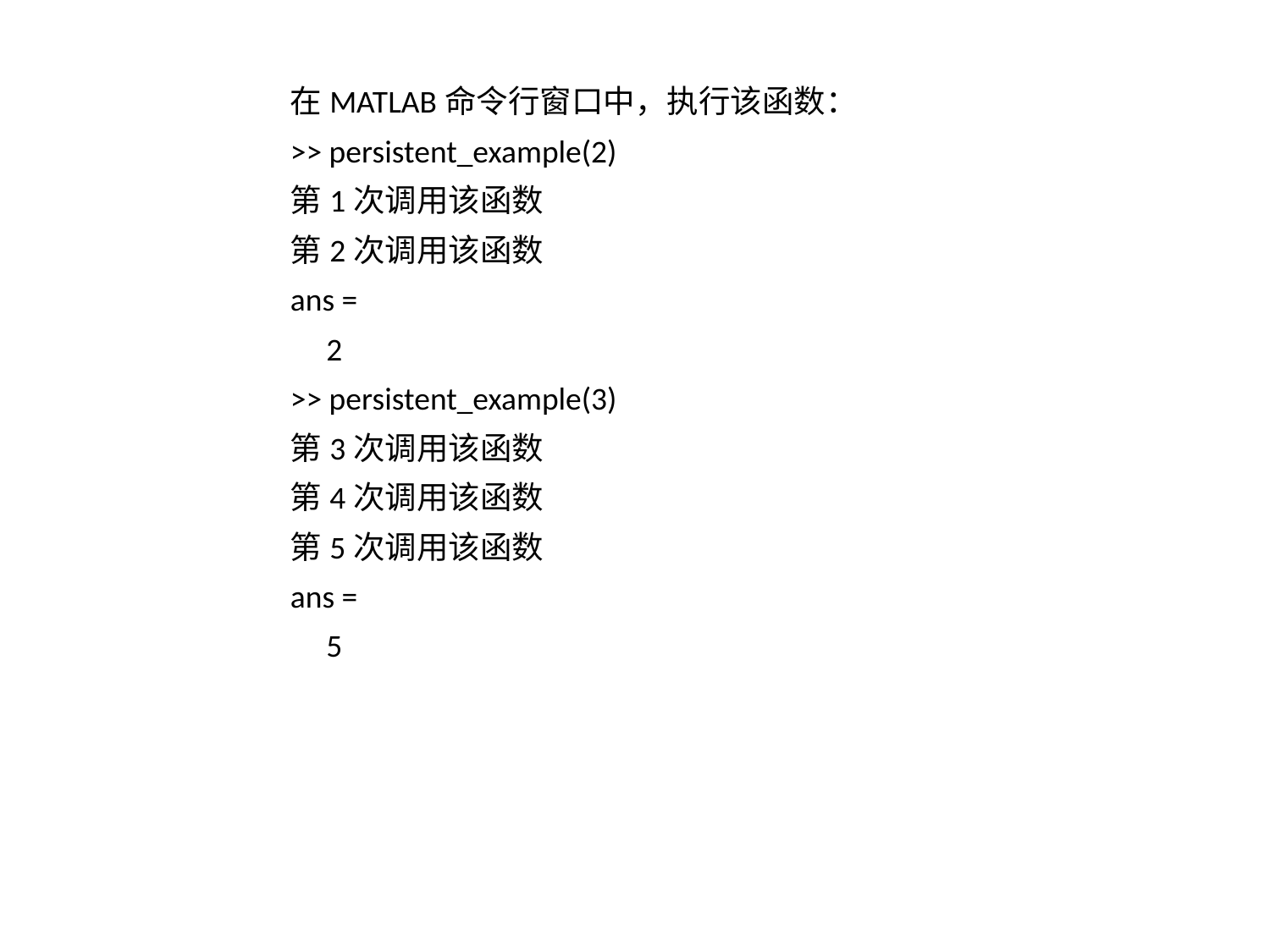

在MATLAB命令行窗口中，执行该函数：
>> persistent_example(2)
第1次调用该函数
第2次调用该函数
ans =
     2
>> persistent_example(3)
第3次调用该函数
第4次调用该函数
第5次调用该函数
ans =
     5